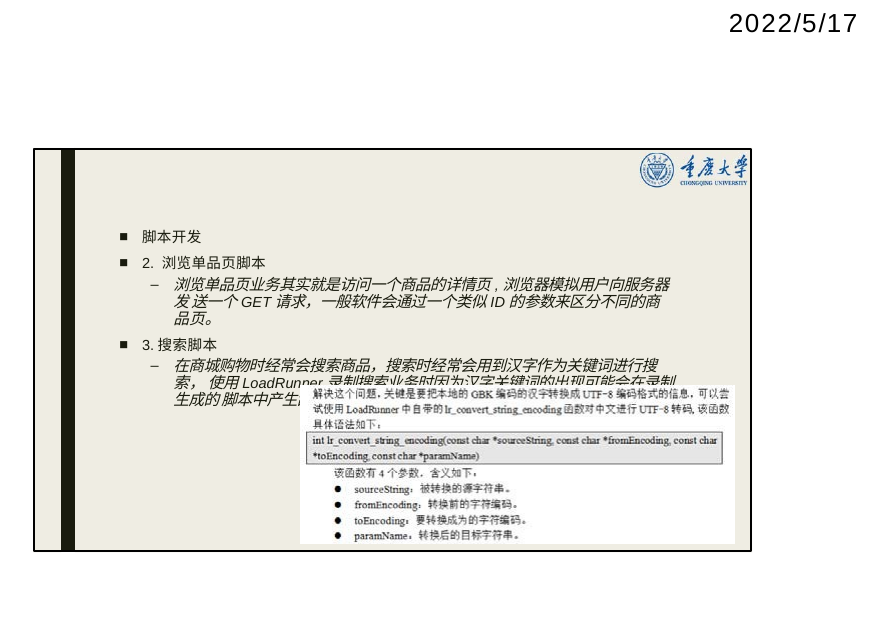

# 2022/5/17

脚本开发
2. 浏览单品页脚本
浏览单品页业务其实就是访问一个商品的详情页,浏览器模拟用户向服务器发 送一个GET请求，一般软件会通过一个类似ID的参数来区分不同的商品页。
3.搜索脚本
在商城购物时经常会搜索商品，搜索时经常会用到汉字作为关键词进行搜索， 使用LoadRunner录制搜索业务时因为汉字关键词的出现可能会在录制生成的 脚本中产生乱码。